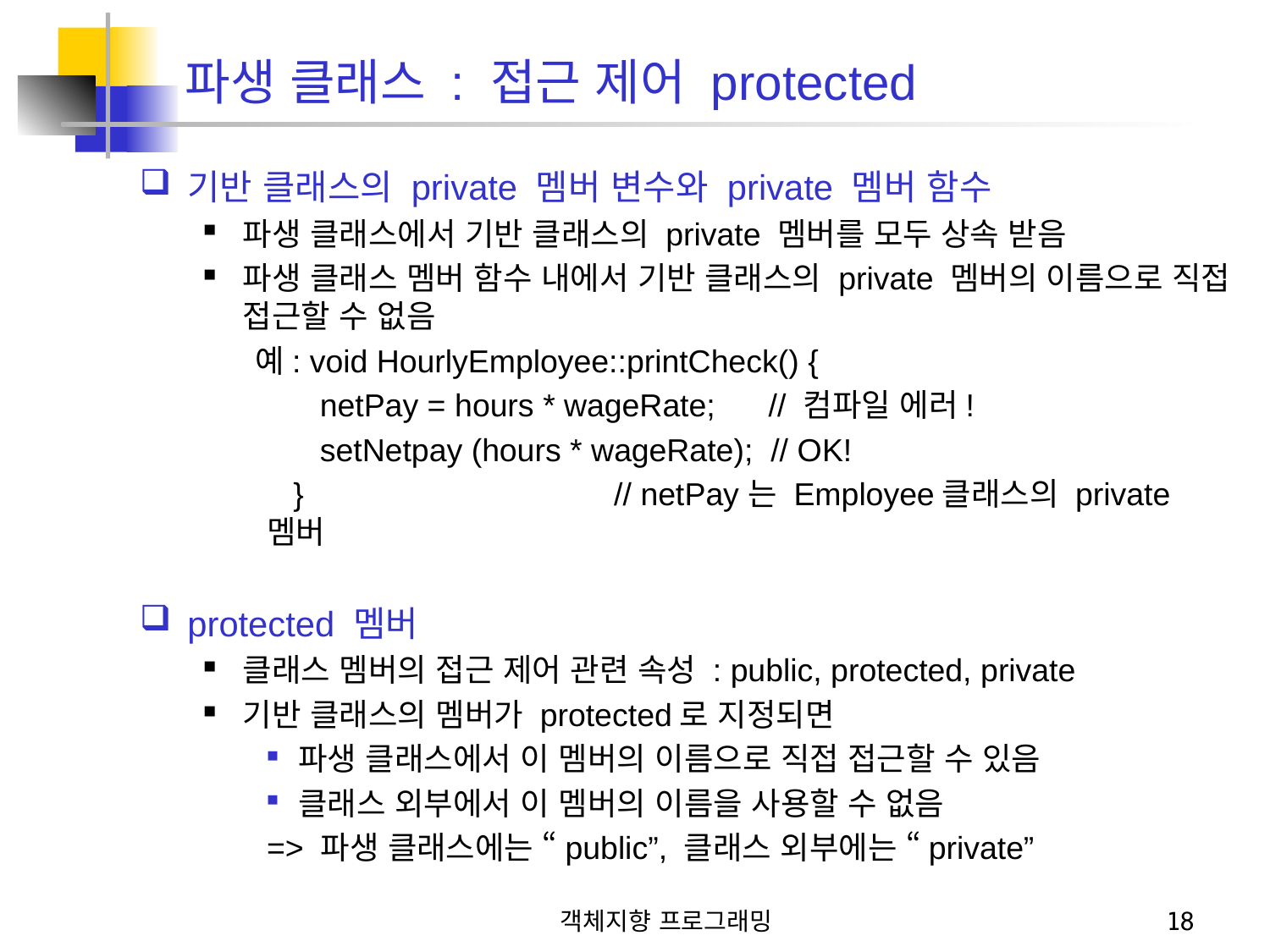

파생 클래스 : 접근 제어 protected
기반 클래스의 private 멤버 변수와 private 멤버 함수
파생 클래스에서 기반 클래스의 private 멤버를 모두 상속 받음
파생 클래스 멤버 함수 내에서 기반 클래스의 private 멤버의 이름으로 직접 접근할 수 없음
     예: void HourlyEmployee::printCheck() {
      netPay = hours * wageRate;      // 컴파일 에러!
      setNetpay (hours * wageRate);  // OK!
   }                                   // netPay는 Employee클래스의 private 멤버

protected 멤버
클래스 멤버의 접근 제어 관련 속성 : public, protected, private
기반 클래스의 멤버가 protected로 지정되면
파생 클래스에서 이 멤버의 이름으로 직접 접근할 수 있음
클래스 외부에서 이 멤버의 이름을 사용할 수 없음
=> 파생 클래스에는 “public”, 클래스 외부에는 “private”

객체지향 프로그래밍
18